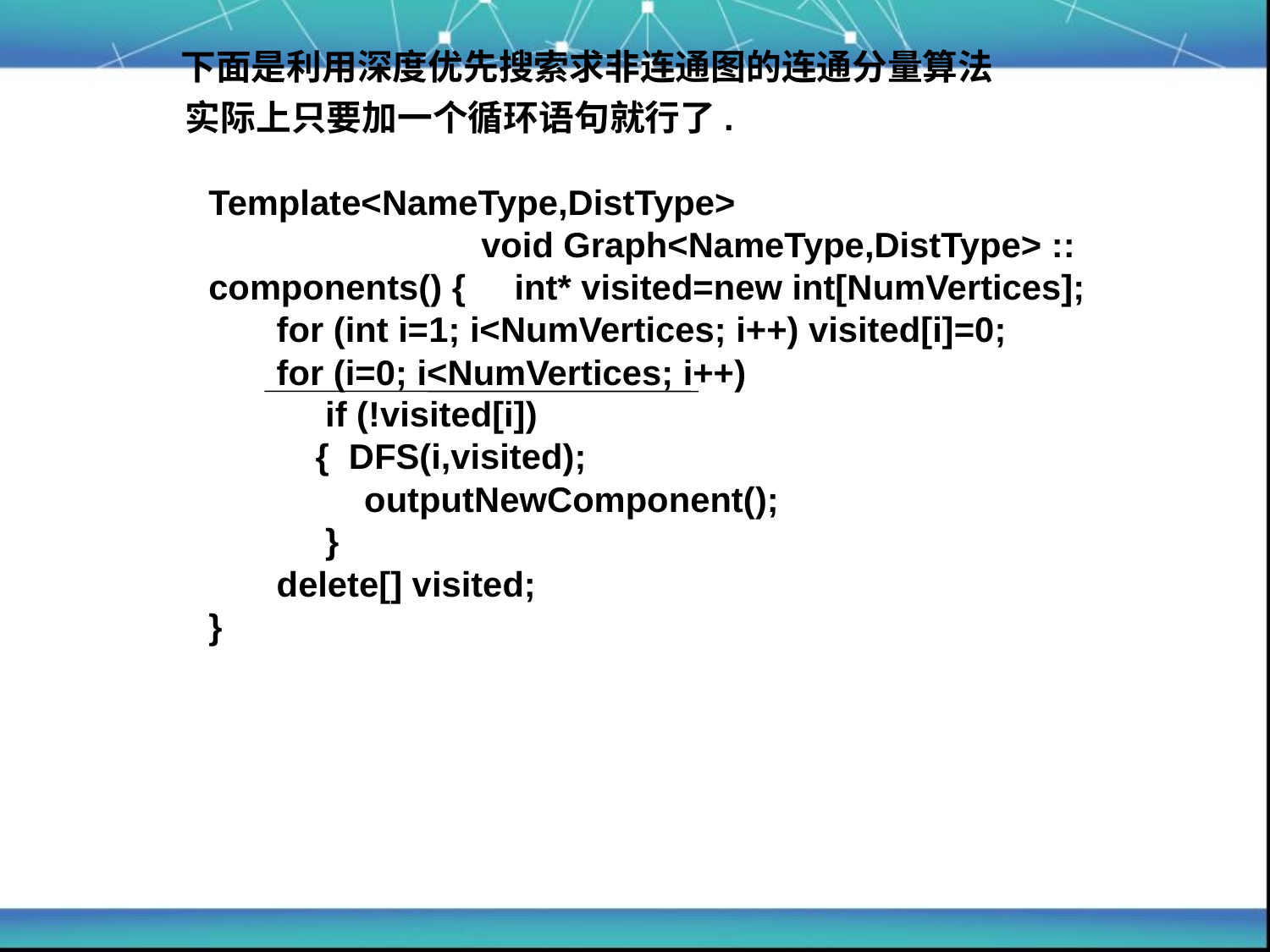

下面是利用深度优先搜索求非连通图的连通分量算法
  实际上只要加一个循环语句就行了.
Template<NameType,DistType>
                            void Graph<NameType,DistType> :: components() {     int* visited=new int[NumVertices];
       for (int i=1; i<NumVertices; i++) visited[i]=0;
       for (i=0; i<NumVertices; i++)
            if (!visited[i])
           {  DFS(i,visited);
                outputNewComponent();
            }
       delete[] visited;
}